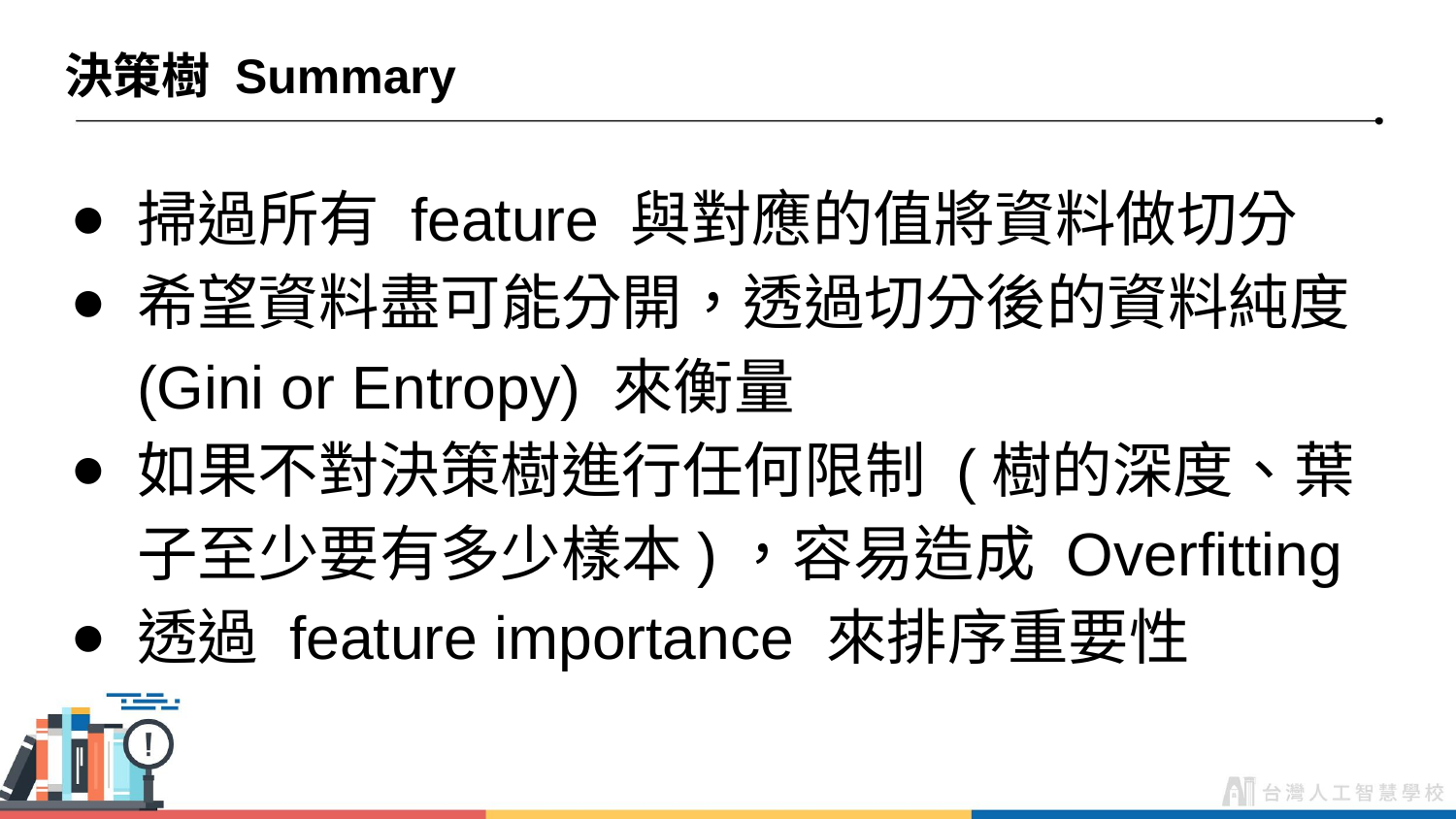

# 決策樹 Summary
掃過所有 feature 與對應的值將資料做切分
希望資料盡可能分開，透過切分後的資料純度(Gini or Entropy) 來衡量
如果不對決策樹進行任何限制 (樹的深度、葉子至少要有多少樣本)，容易造成 Overfitting
透過 feature importance 來排序重要性